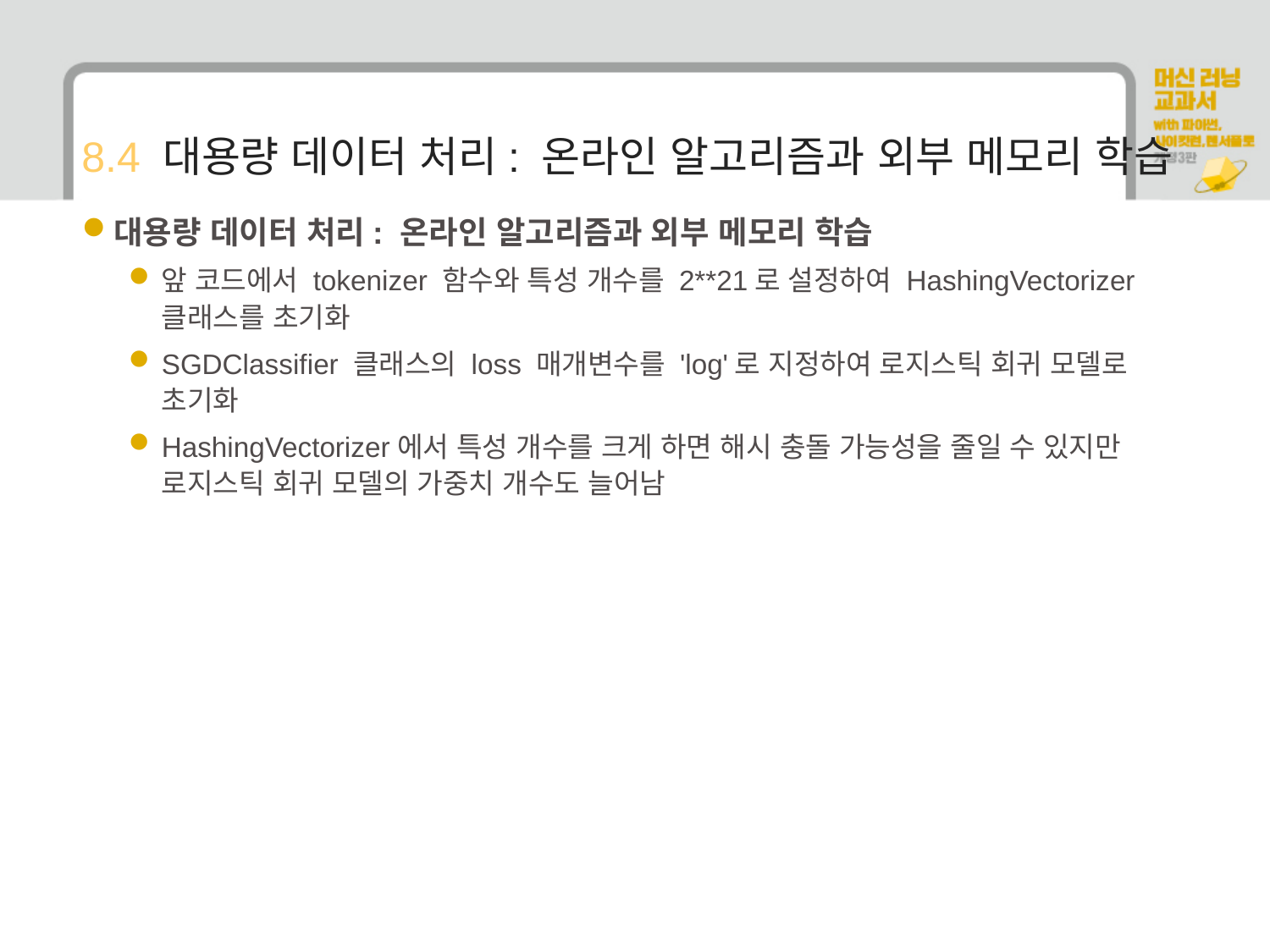

# 8.4 대용량 데이터 처리: 온라인 알고리즘과 외부 메모리 학습
대용량 데이터 처리: 온라인 알고리즘과 외부 메모리 학습
앞 코드에서 tokenizer 함수와 특성 개수를 2**21로 설정하여 HashingVectorizer 클래스를 초기화
SGDClassifier 클래스의 loss 매개변수를 'log'로 지정하여 로지스틱 회귀 모델로 초기화
HashingVectorizer에서 특성 개수를 크게 하면 해시 충돌 가능성을 줄일 수 있지만 로지스틱 회귀 모델의 가중치 개수도 늘어남